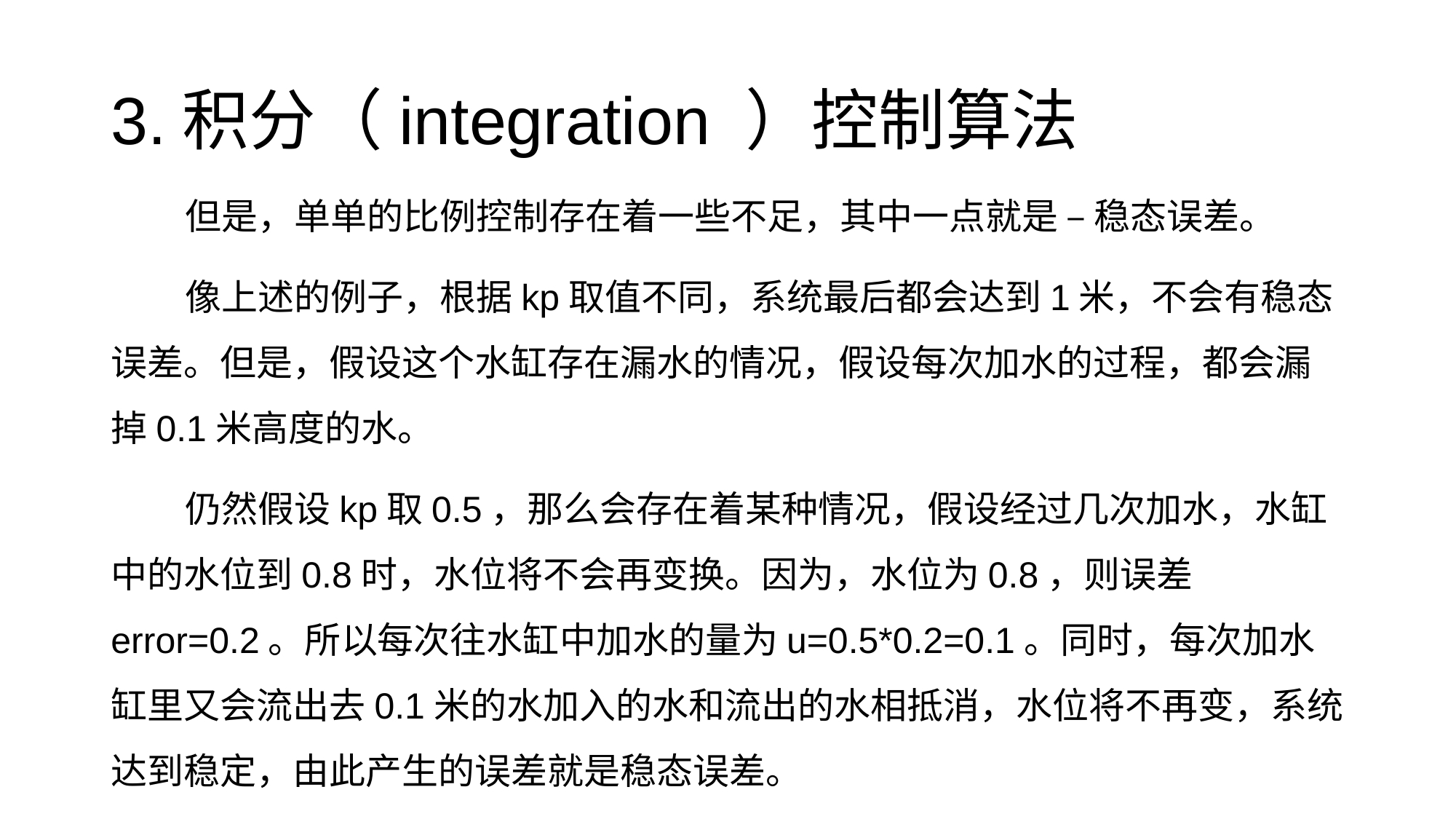

# 3.积分（integration ）控制算法
        但是，单单的比例控制存在着一些不足，其中一点就是 – 稳态误差。
        像上述的例子，根据kp取值不同，系统最后都会达到1米，不会有稳态误差。但是，假设这个水缸存在漏水的情况，假设每次加水的过程，都会漏掉0.1米高度的水。
        仍然假设kp取0.5，那么会存在着某种情况，假设经过几次加水，水缸中的水位到0.8时，水位将不会再变换。因为，水位为0.8，则误差error=0.2。所以每次往水缸中加水的量为u=0.5*0.2=0.1。同时，每次加水缸里又会流出去0.1米的水加入的水和流出的水相抵消，水位将不再变，系统达到稳定，由此产生的误差就是稳态误差。